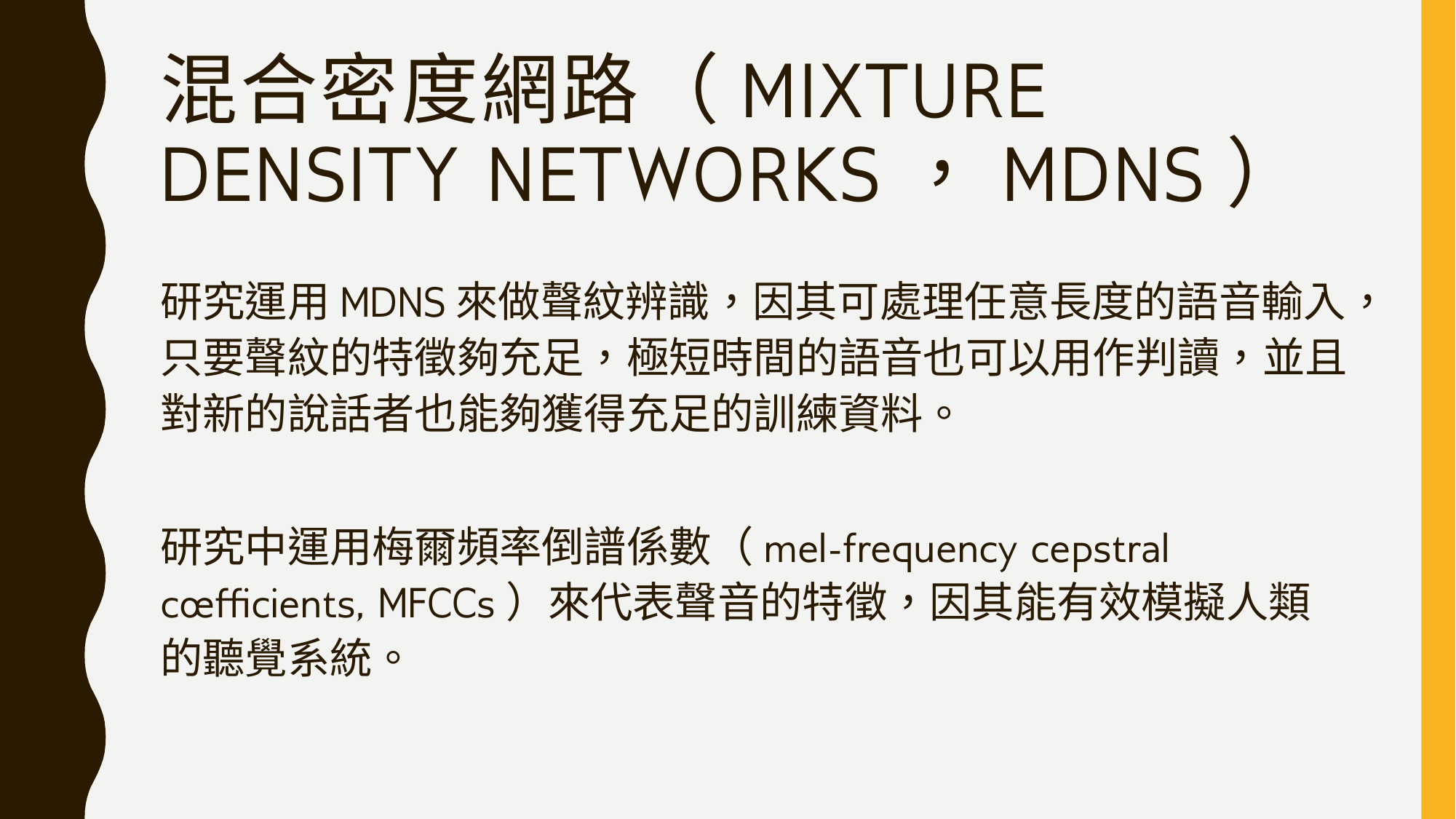

# 混合密度網路（Mixture Density Networks，MDNs）
研究運用MDNS來做聲紋辨識，因其可處理任意長度的語音輸入，只要聲紋的特徵夠充足，極短時間的語音也可以用作判讀，並且對新的說話者也能夠獲得充足的訓練資料。

研究中運用梅爾頻率倒譜係數（mel-frequency cepstral coefficients, MFCCs）來代表聲音的特徵，因其能有效模擬人類的聽覺系統。